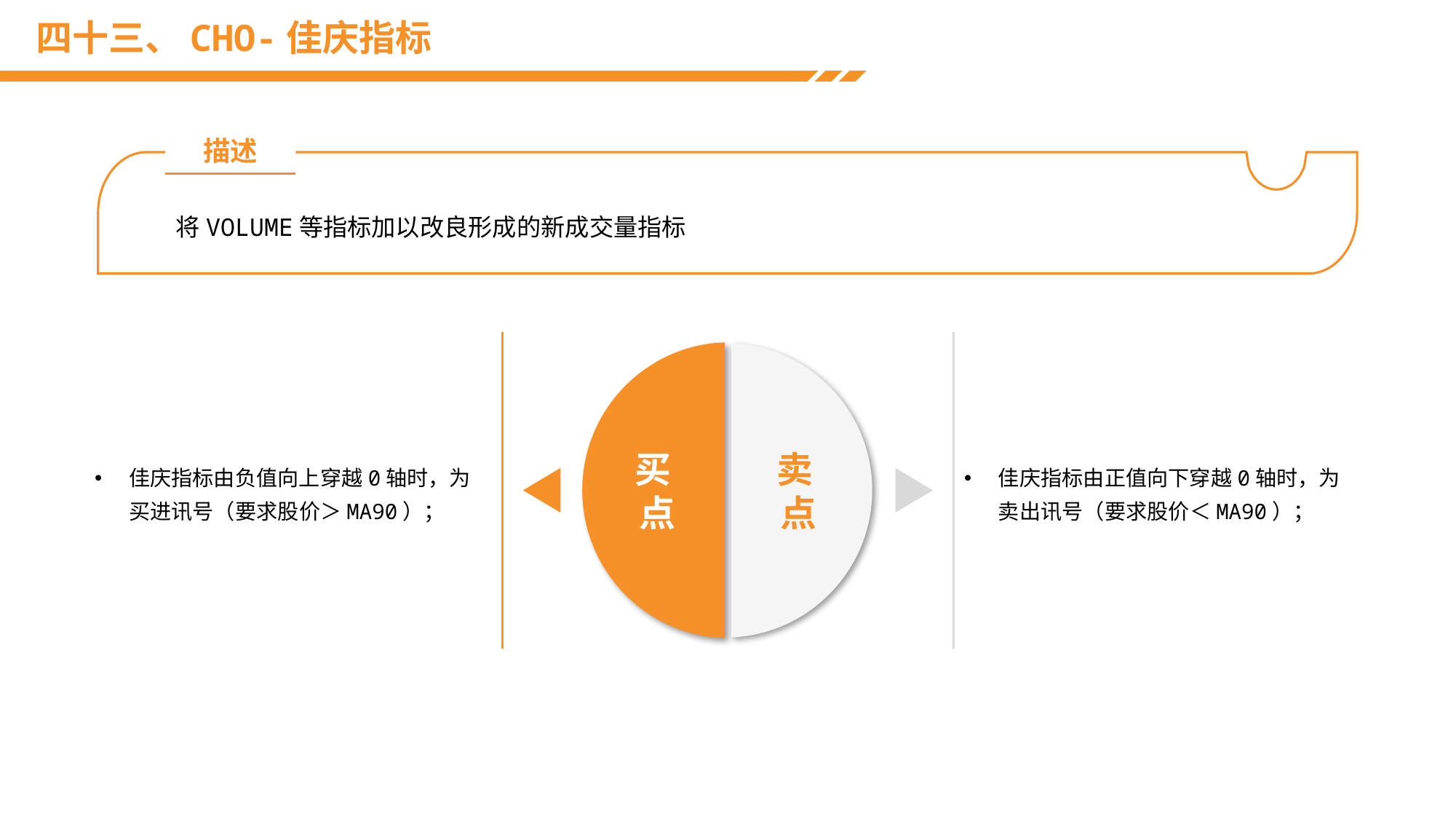

# 四十三、CHO-佳庆指标
描述

将VOLUME等指标加以改良形成的新成交量指标
佳庆指标由负值向上穿越0轴时，为买进讯号（要求股价＞MA90）；
佳庆指标由正值向下穿越0轴时，为卖出讯号（要求股价＜MA90）；

买
点
卖
点